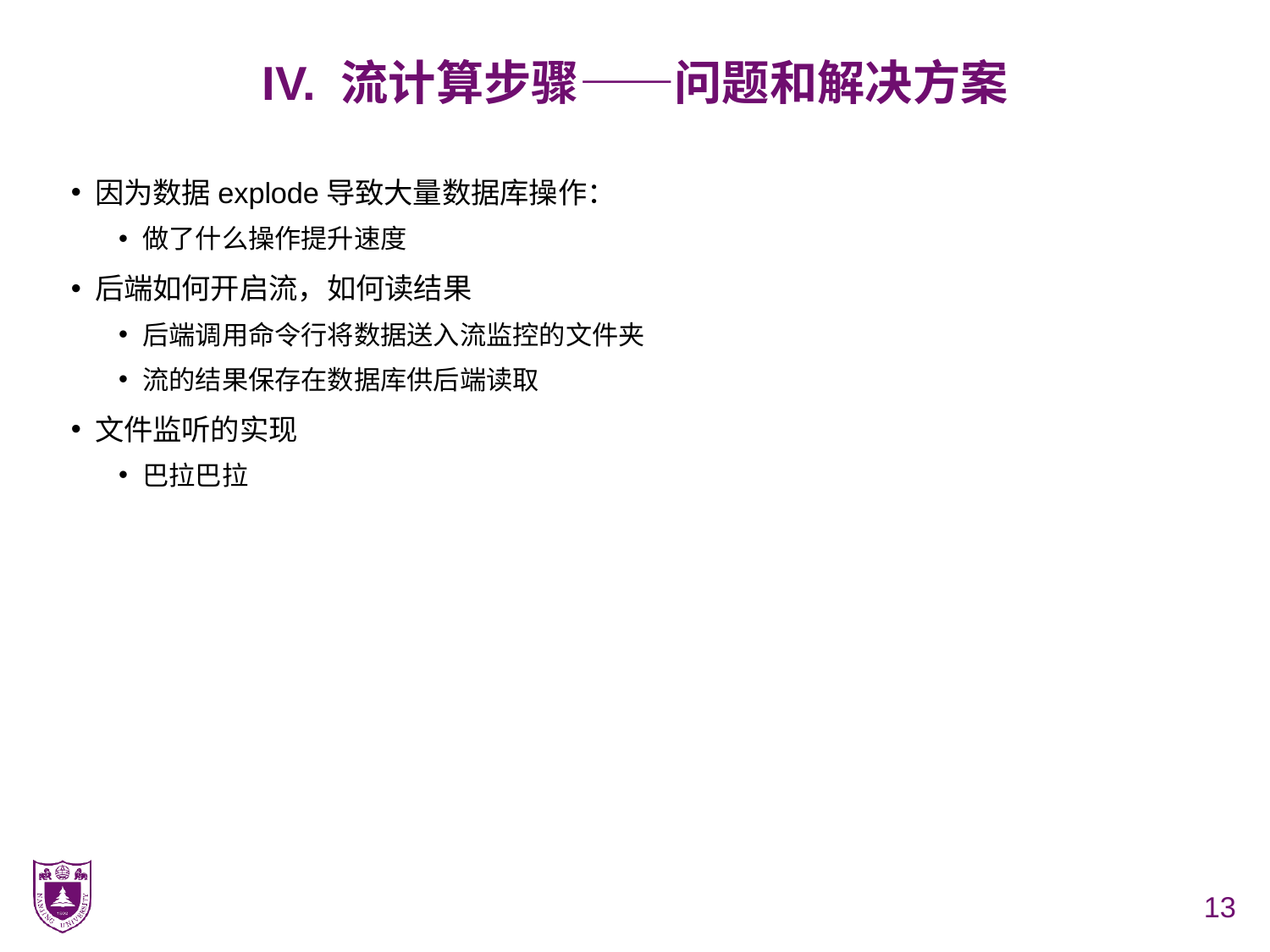

# IV. 流计算步骤——问题和解决方案
因为数据explode导致大量数据库操作：
做了什么操作提升速度
后端如何开启流，如何读结果
后端调用命令行将数据送入流监控的文件夹
流的结果保存在数据库供后端读取
文件监听的实现
巴拉巴拉

13